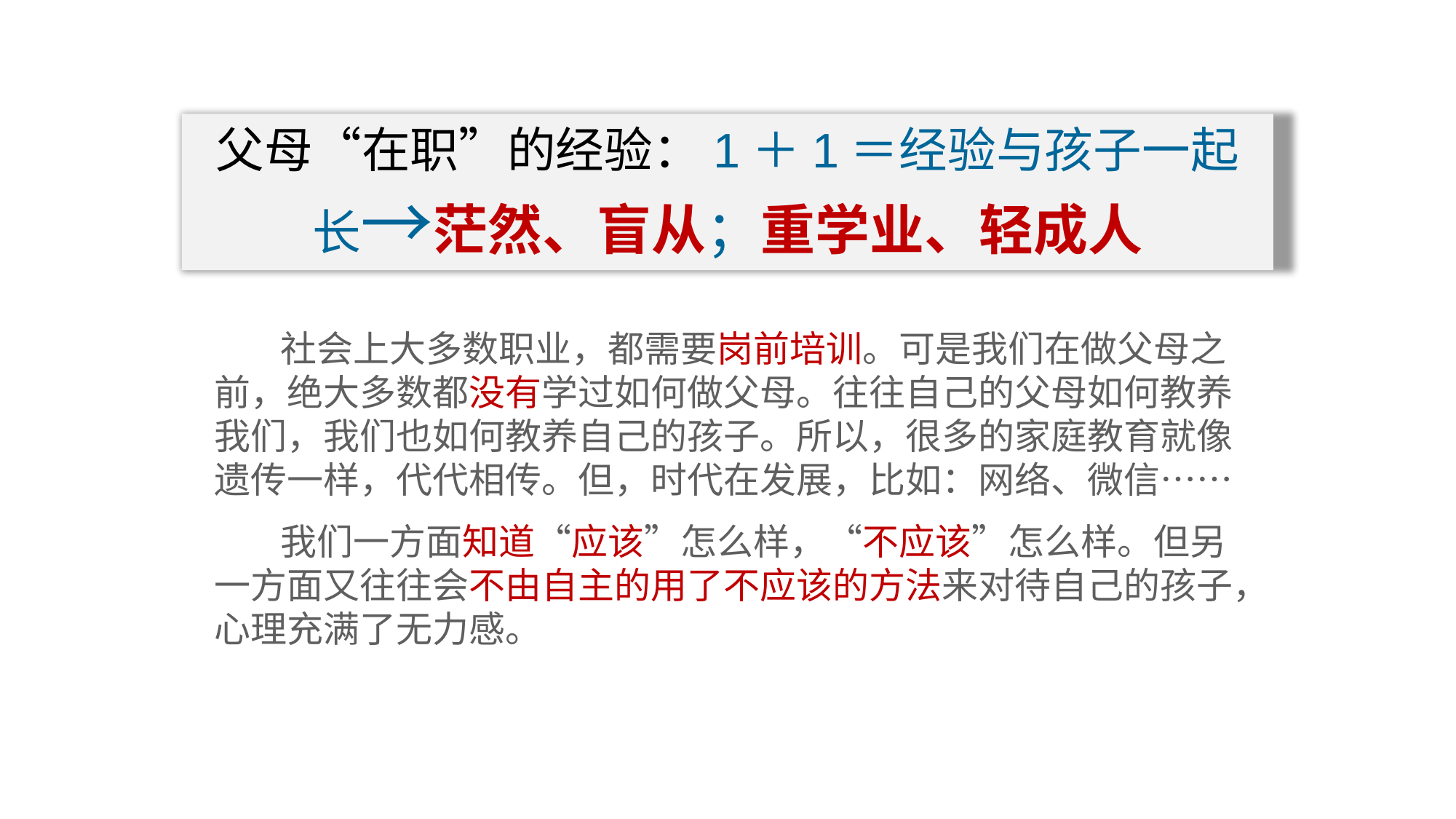

父母“在职”的经验：1＋1＝经验与孩子一起长→茫然、盲从；重学业、轻成人
       社会上大多数职业，都需要岗前培训。可是我们在做父母之前，绝大多数都没有学过如何做父母。往往自己的父母如何教养我们，我们也如何教养自己的孩子。所以，很多的家庭教育就像遗传一样，代代相传。但，时代在发展，比如：网络、微信……
       我们一方面知道“应该”怎么样，“不应该”怎么样。但另一方面又往往会不由自主的用了不应该的方法来对待自己的孩子，心理充满了无力感。